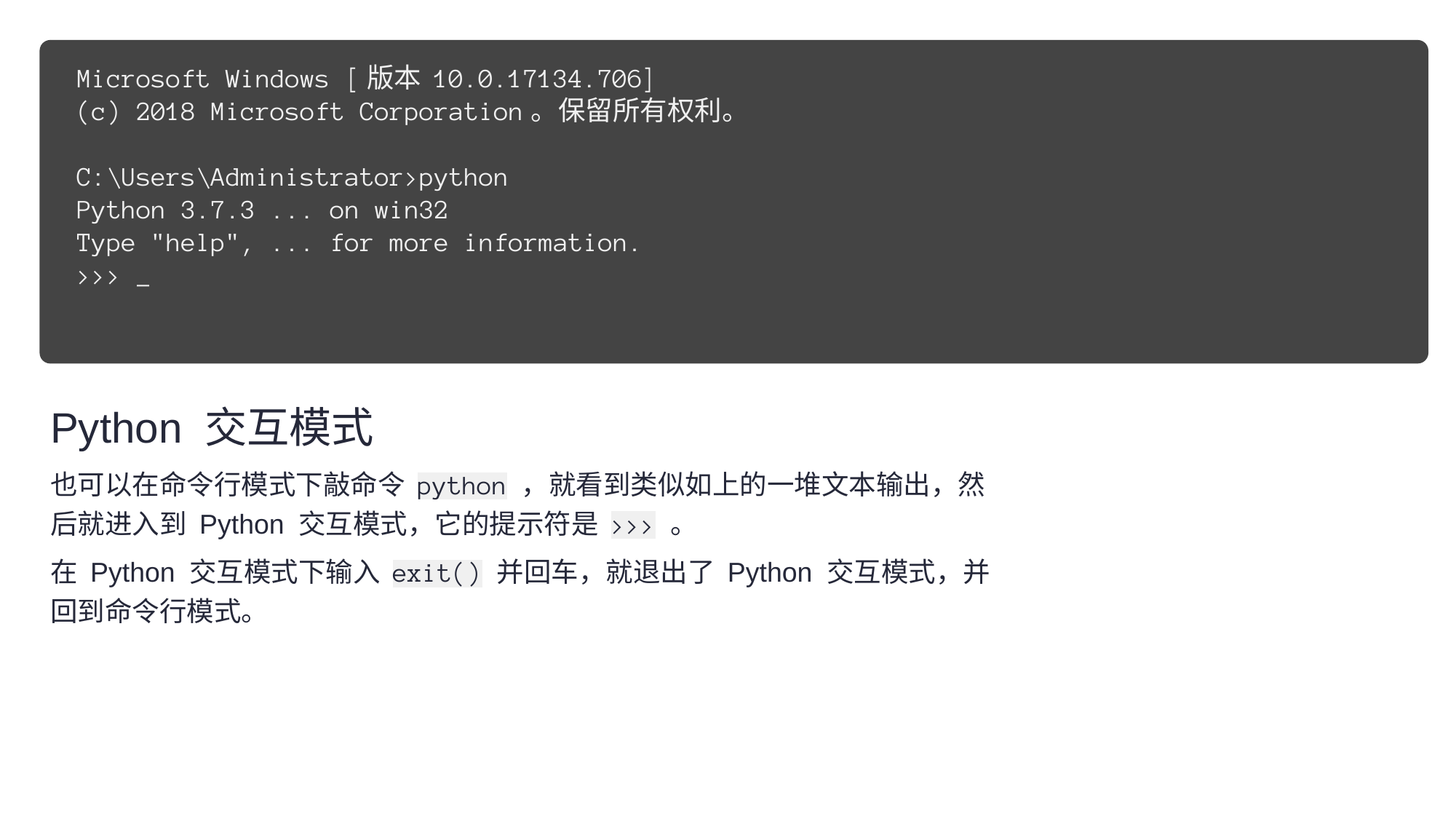

Microsoft Windows [版本 10.0.17134.706]
(c) 2018 Microsoft Corporation。保留所有权利。

C:\Users\Administrator>python
Python 3.7.3 ... on win32
Type "help", ... for more information.
>>> _

Python 交互模式
也可以在命令行模式下敲命令 python ，就看到类似如上的一堆文本输出，然后就进入到 Python 交互模式，它的提示符是 >>> 。
在 Python 交互模式下输入 exit() 并回车，就退出了 Python 交互模式，并回到命令行模式。